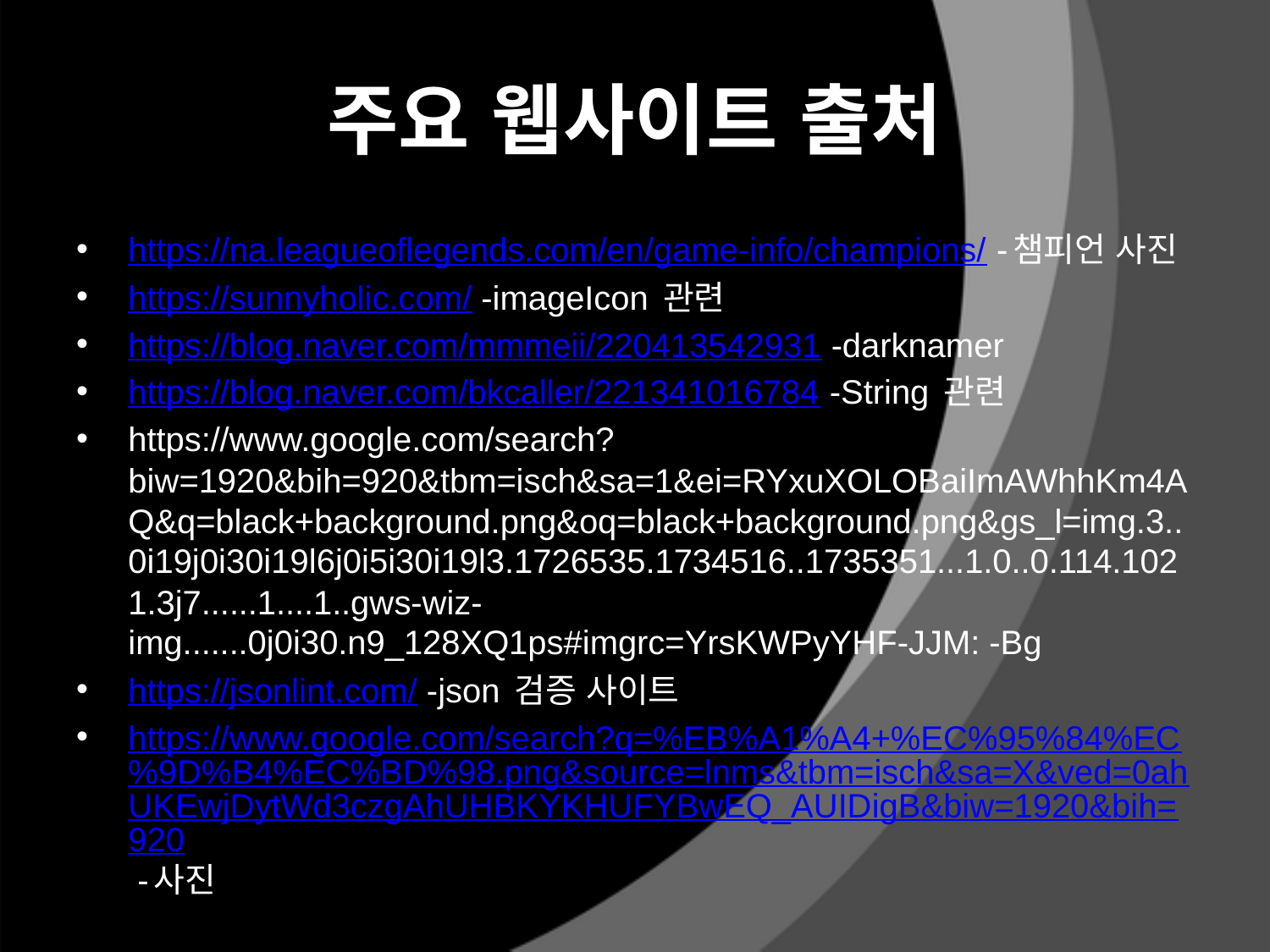

# 주요 웹사이트 출처
https://na.leagueoflegends.com/en/game-info/champions/ -챔피언 사진
https://sunnyholic.com/ -imageIcon 관련
https://blog.naver.com/mmmeii/220413542931 -darknamer
https://blog.naver.com/bkcaller/221341016784 -String 관련
https://www.google.com/search?biw=1920&bih=920&tbm=isch&sa=1&ei=RYxuXOLOBaiImAWhhKm4AQ&q=black+background.png&oq=black+background.png&gs_l=img.3..0i19j0i30i19l6j0i5i30i19l3.1726535.1734516..1735351...1.0..0.114.1021.3j7......1....1..gws-wiz-img.......0j0i30.n9_128XQ1ps#imgrc=YrsKWPyYHF-JJM: -Bg
https://jsonlint.com/ -json 검증 사이트
https://www.google.com/search?q=%EB%A1%A4+%EC%95%84%EC%9D%B4%EC%BD%98.png&source=lnms&tbm=isch&sa=X&ved=0ahUKEwjDytWd3czgAhUHBKYKHUFYBwEQ_AUIDigB&biw=1920&bih=920 -사진